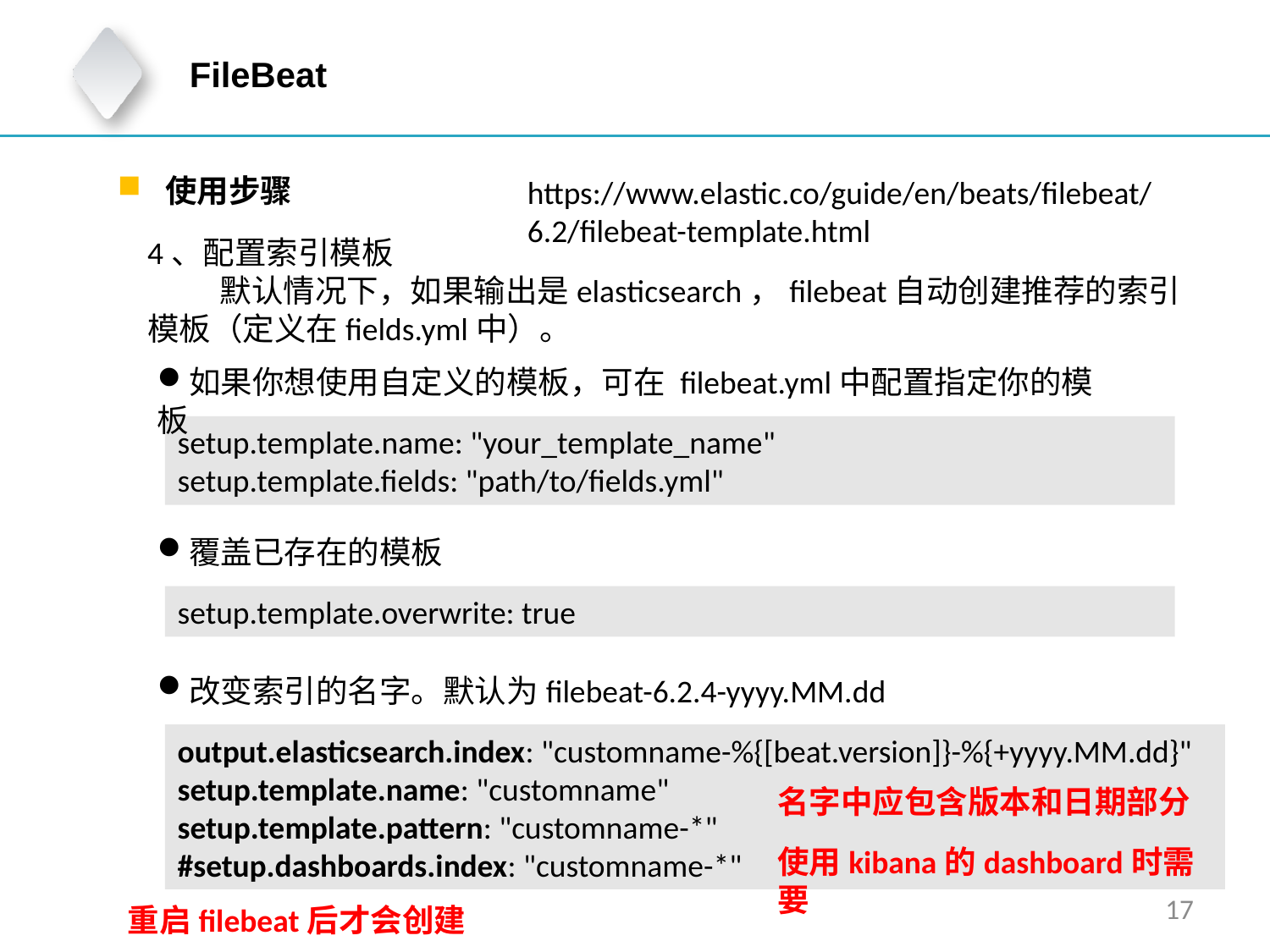

FileBeat
使用步骤
https://www.elastic.co/guide/en/beats/filebeat/6.2/filebeat-template.html
4、配置索引模板
         默认情况下，如果输出是elasticsearch，filebeat自动创建推荐的索引模板（定义在fields.yml中）。
如果你想使用自定义的模板，可在 filebeat.yml中配置指定你的模板
setup.template.name: "your_template_name"
setup.template.fields: "path/to/fields.yml"
覆盖已存在的模板
setup.template.overwrite: true
改变索引的名字。默认为filebeat-6.2.4-yyyy.MM.dd
output.elasticsearch.index: "customname-%{[beat.version]}-%{+yyyy.MM.dd}"
setup.template.name: "customname"
setup.template.pattern: "customname-*"
#setup.dashboards.index: "customname-*"
名字中应包含版本和日期部分
使用kibana的dashboard时需要
17
重启filebeat后才会创建